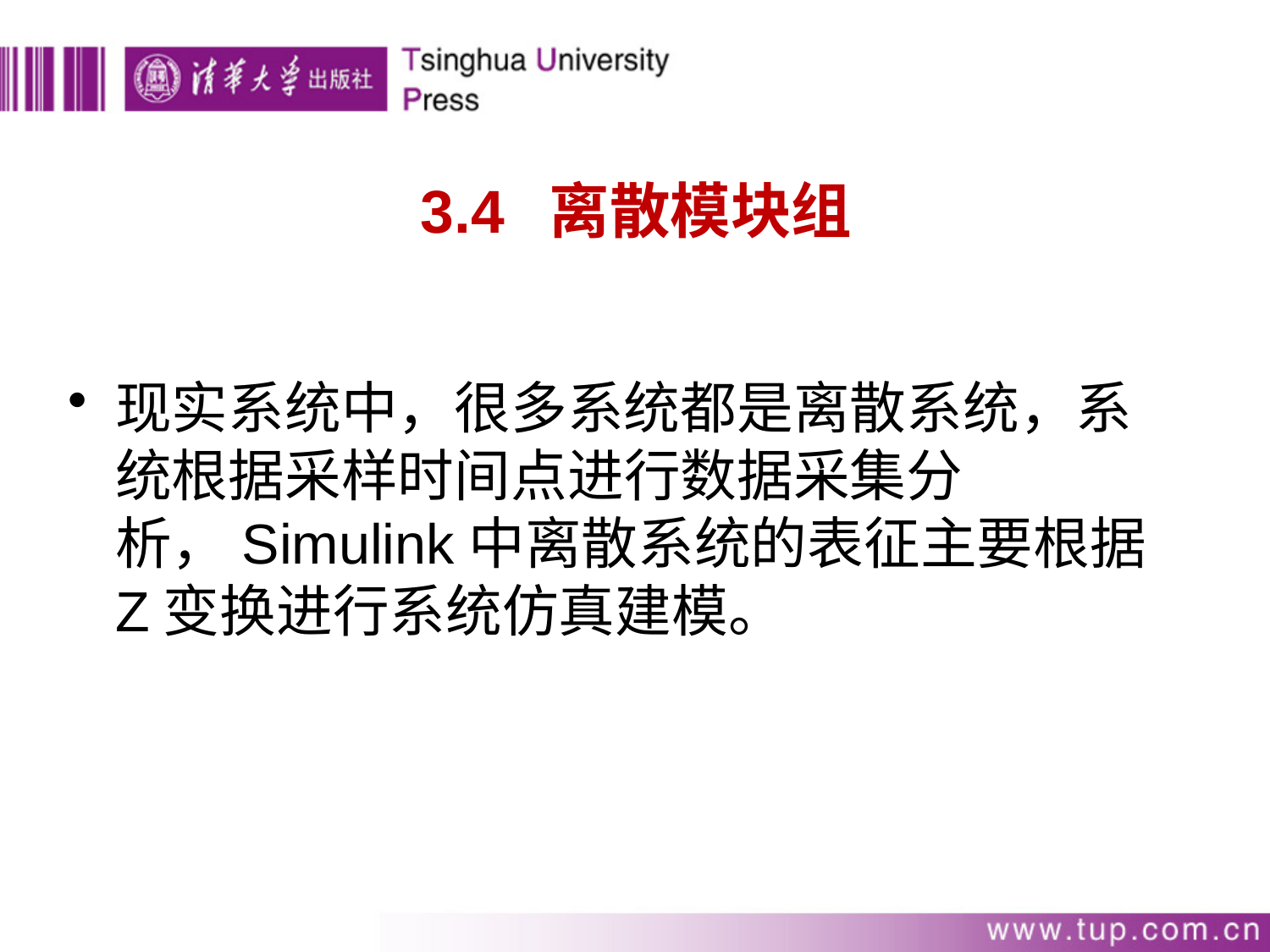

# 3.4  离散模块组
现实系统中，很多系统都是离散系统，系统根据采样时间点进行数据采集分析，Simulink中离散系统的表征主要根据Z变换进行系统仿真建模。